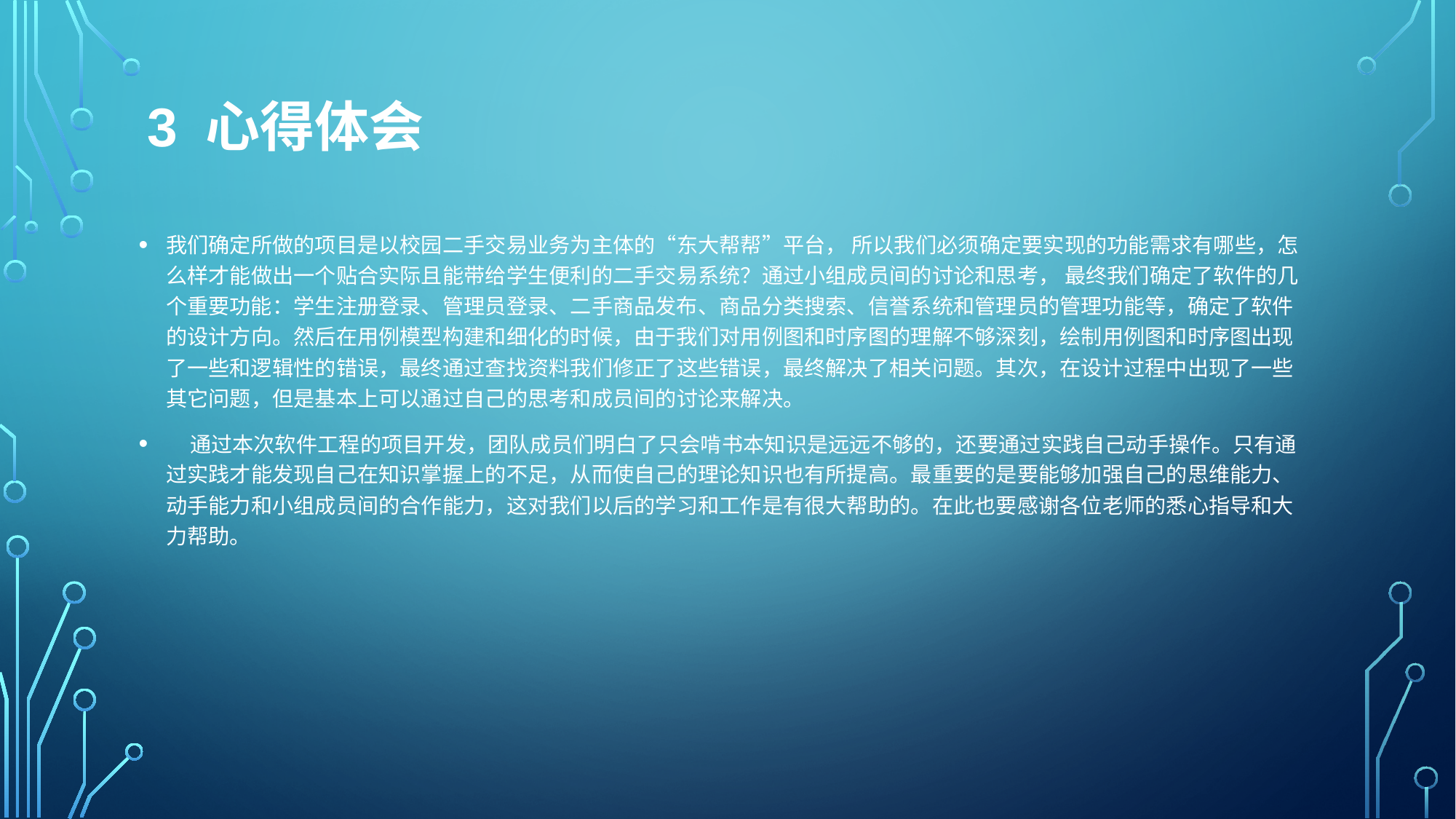

# 3 心得体会
我们确定所做的项目是以校园二手交易业务为主体的“东大帮帮”平台， 所以我们必须确定要实现的功能需求有哪些，怎么样才能做出一个贴合实际且能带给学生便利的二手交易系统？通过小组成员间的讨论和思考， 最终我们确定了软件的几个重要功能：学生注册登录、管理员登录、二手商品发布、商品分类搜索、信誉系统和管理员的管理功能等，确定了软件的设计方向。然后在用例模型构建和细化的时候，由于我们对用例图和时序图的理解不够深刻，绘制用例图和时序图出现了一些和逻辑性的错误，最终通过查找资料我们修正了这些错误，最终解决了相关问题。其次，在设计过程中出现了一些其它问题，但是基本上可以通过自己的思考和成员间的讨论来解决。
    通过本次软件工程的项目开发，团队成员们明白了只会啃书本知识是远远不够的，还要通过实践自己动手操作。只有通过实践才能发现自己在知识掌握上的不足，从而使自己的理论知识也有所提高。最重要的是要能够加强自己的思维能力、动手能力和小组成员间的合作能力，这对我们以后的学习和工作是有很大帮助的。在此也要感谢各位老师的悉心指导和大力帮助。